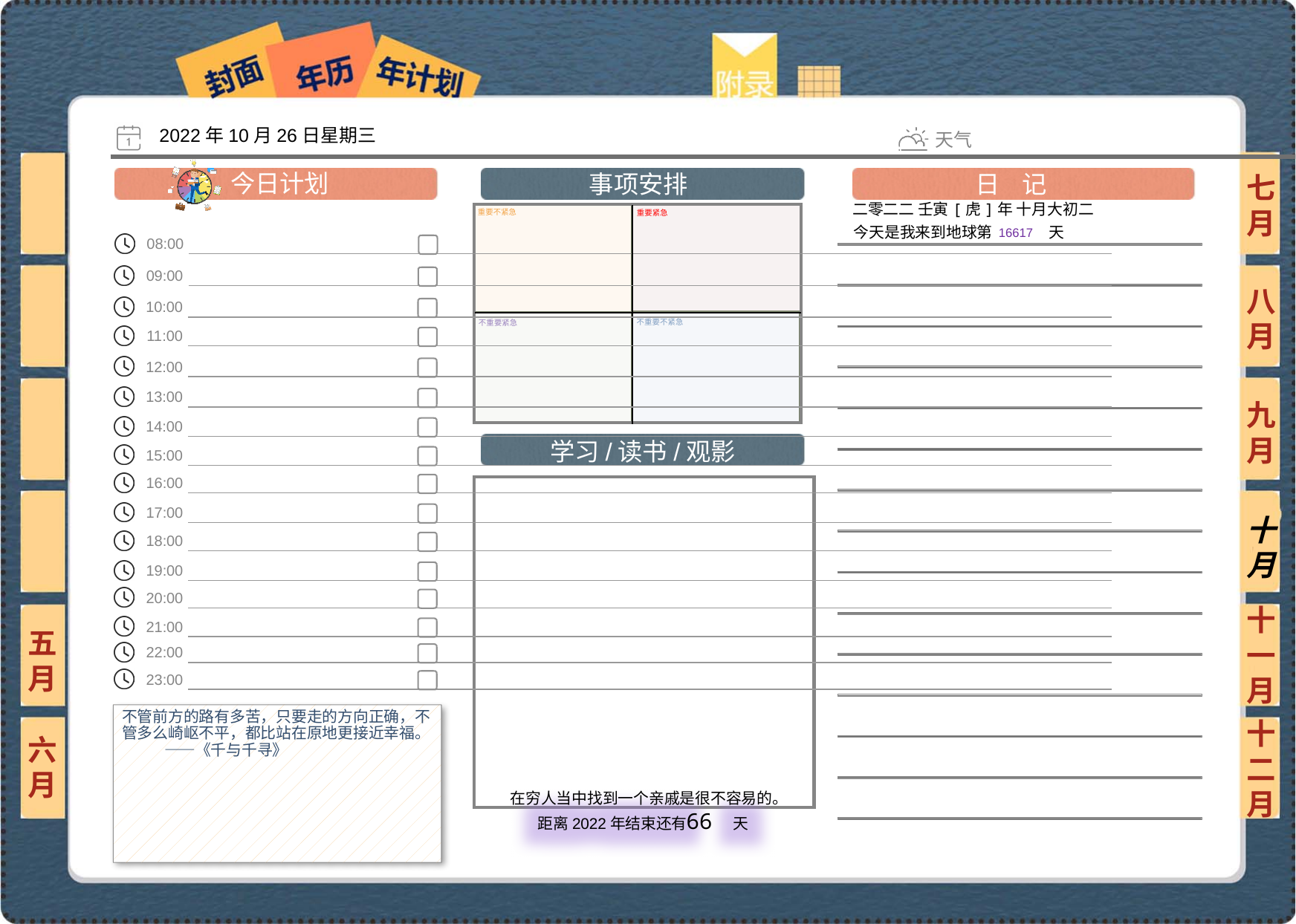

2022年10月26日星期三
七月
二零二二 壬寅[虎]年 十月大初二
16617
八月
九月
十月
十一月
五月
不管前方的路有多苦，只要走的方向正确，不管多么崎岖不平，都比站在原地更接近幸福。——《千与千寻》

六月
十二月
66
 在穷人当中找到一个亲戚是很不容易的。